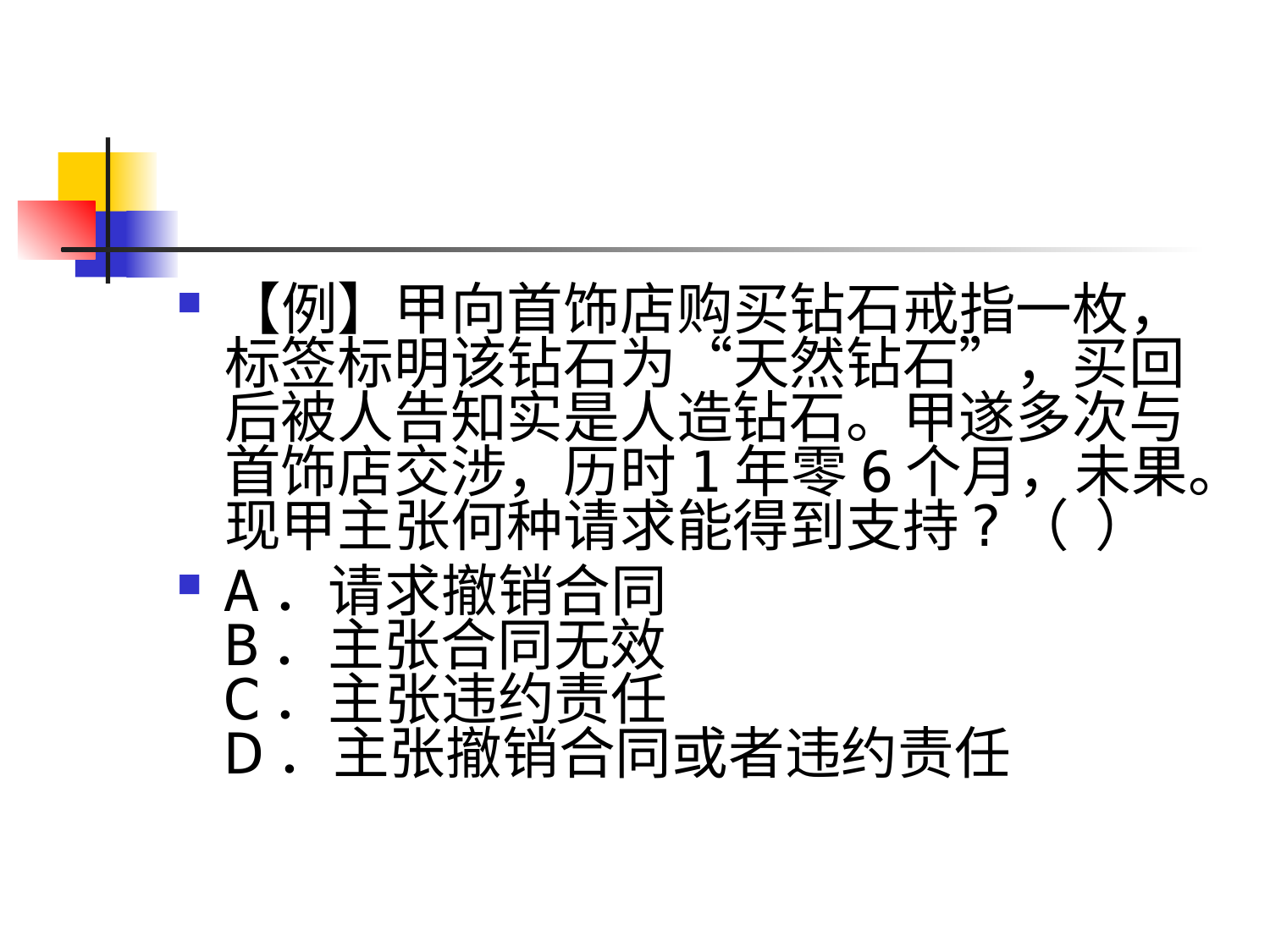

#
【例】甲向首饰店购买钻石戒指一枚，标签标明该钻石为“天然钻石”，买回后被人告知实是人造钻石。甲遂多次与首饰店交涉，历时1年零6个月，未果。现甲主张何种请求能得到支持?（  ）
A．请求撤销合同
B．主张合同无效
C．主张违约责任
D．主张撤销合同或者违约责任